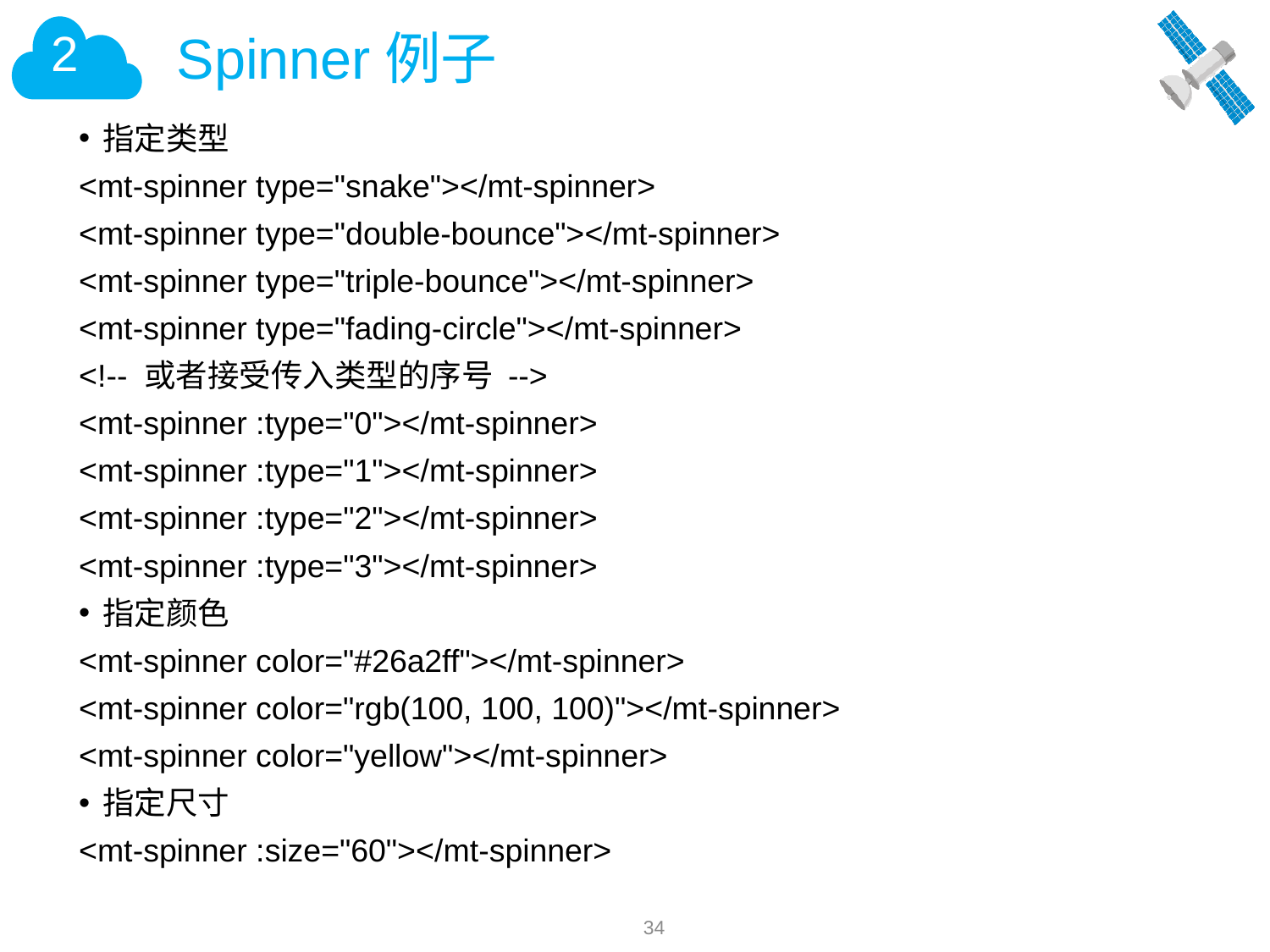

# Spinner例子
指定类型
<mt-spinner type="snake"></mt-spinner>
<mt-spinner type="double-bounce"></mt-spinner>
<mt-spinner type="triple-bounce"></mt-spinner>
<mt-spinner type="fading-circle"></mt-spinner>
<!-- 或者接受传入类型的序号 -->
<mt-spinner :type="0"></mt-spinner>
<mt-spinner :type="1"></mt-spinner>
<mt-spinner :type="2"></mt-spinner>
<mt-spinner :type="3"></mt-spinner>
指定颜色
<mt-spinner color="#26a2ff"></mt-spinner>
<mt-spinner color="rgb(100, 100, 100)"></mt-spinner>
<mt-spinner color="yellow"></mt-spinner>
指定尺寸
<mt-spinner :size="60"></mt-spinner>
34